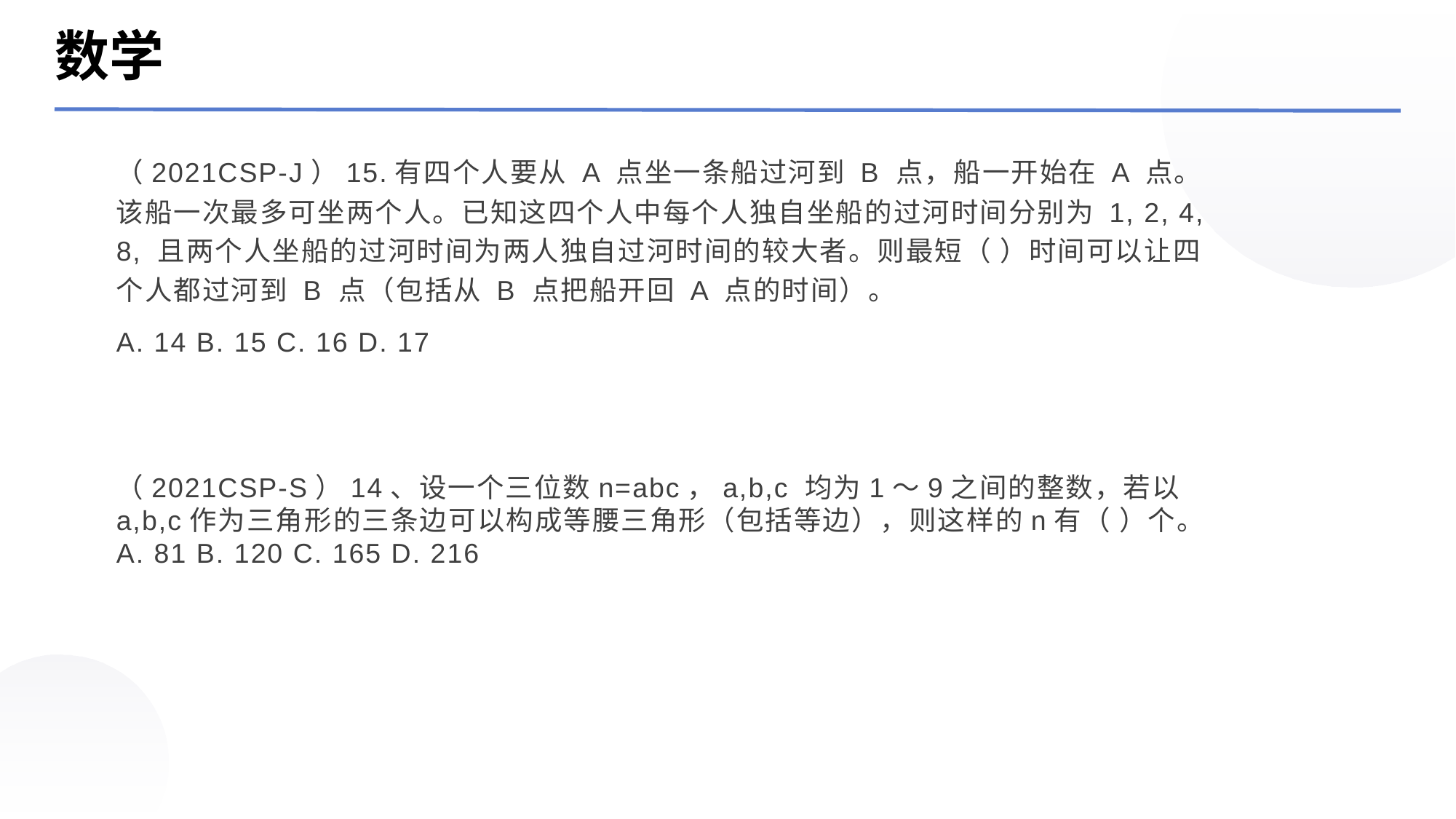

数学
（2021CSP-J）15.有四个人要从 A 点坐一条船过河到 B 点，船一开始在 A 点。该船一次最多可坐两个人。已知这四个人中每个人独自坐船的过河时间分别为 1, 2, 4, 8, 且两个人坐船的过河时间为两人独自过河时间的较大者。则最短（ ）时间可以让四个人都过河到 B 点（包括从 B 点把船开回 A 点的时间）。
A. 14 B. 15 C. 16 D. 17

（2021CSP-S）14、设一个三位数n=abc，a,b,c 均为1～9之间的整数，若以a,b,c作为三角形的三条边可以构成等腰三角形（包括等边），则这样的n有（ ）个。
A. 81 B. 120 C. 165 D. 216